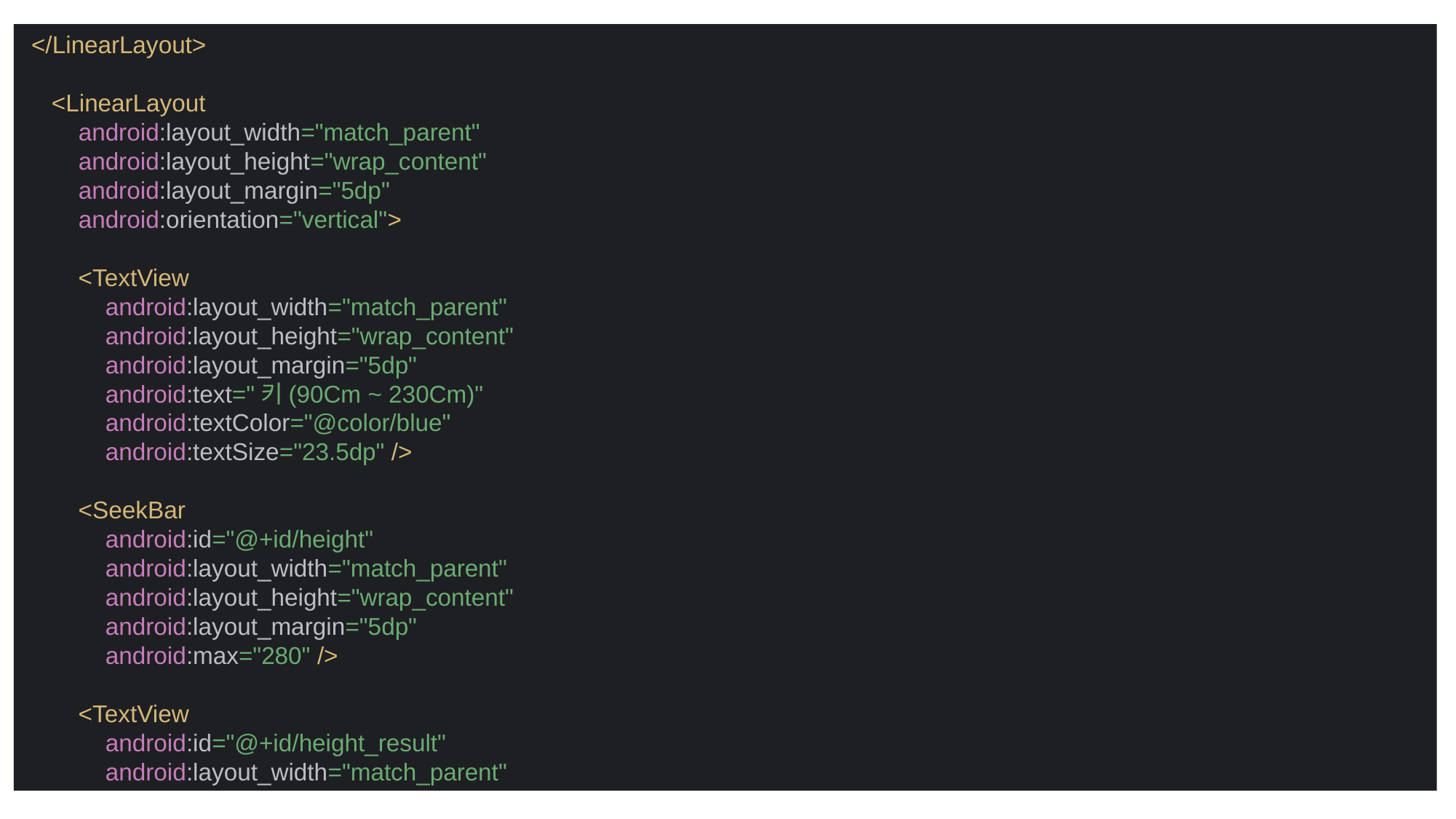

</LinearLayout>
    <LinearLayout
        android:layout_width="match_parent"
        android:layout_height="wrap_content"
        android:layout_margin="5dp"
        android:orientation="vertical">
        <TextView
            android:layout_width="match_parent"
            android:layout_height="wrap_content"
            android:layout_margin="5dp"
            android:text="키(90Cm ~ 230Cm)"
            android:textColor="@color/blue"
            android:textSize="23.5dp" />
        <SeekBar
            android:id="@+id/height"
            android:layout_width="match_parent"
            android:layout_height="wrap_content"
            android:layout_margin="5dp"
            android:max="280" />
        <TextView
            android:id="@+id/height_result"
            android:layout_width="match_parent"